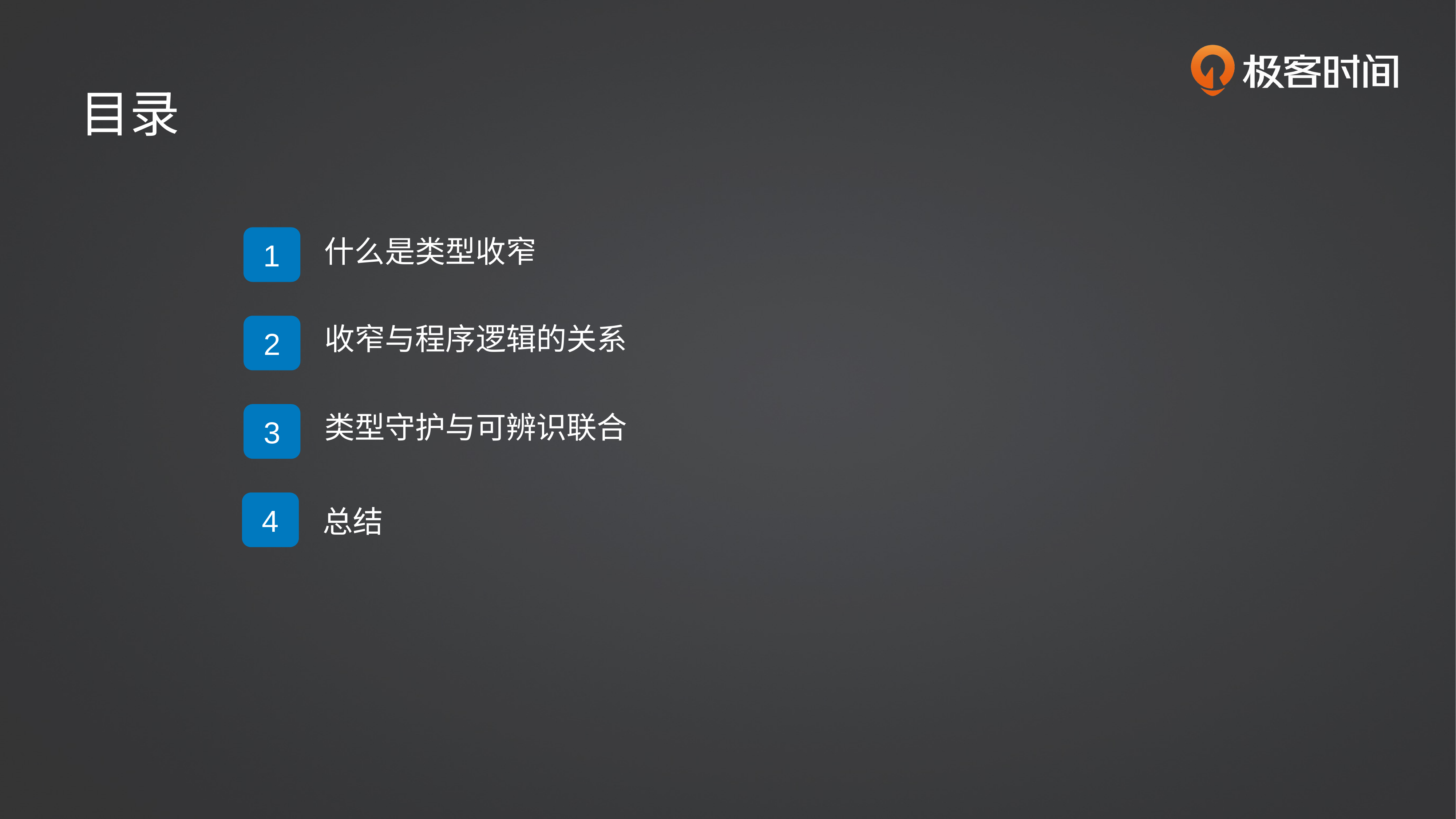

目录

1
什么是类型收窄

2
收窄与程序逻辑的关系

3
类型守护与可辨识联合

4
总结